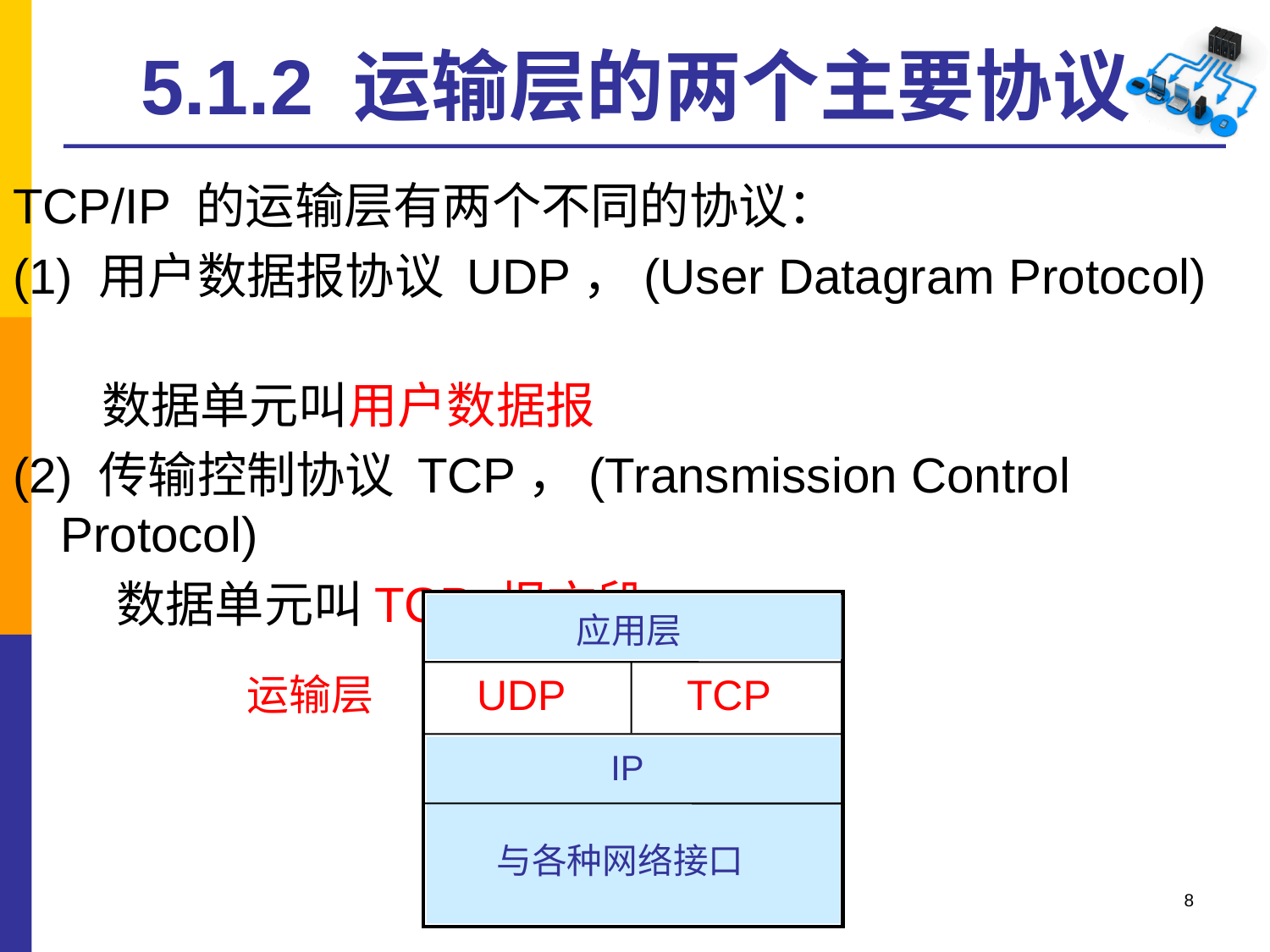

# 5.1.2 运输层的两个主要协议
TCP/IP 的运输层有两个不同的协议：
(1) 用户数据报协议 UDP，(User Datagram Protocol)
       数据单元叫用户数据报
(2) 传输控制协议 TCP，(Transmission Control Protocol)
 	    数据单元叫TCP 报文段

应用层

运输层
UDP
TCP

IP

与各种网络接口
8